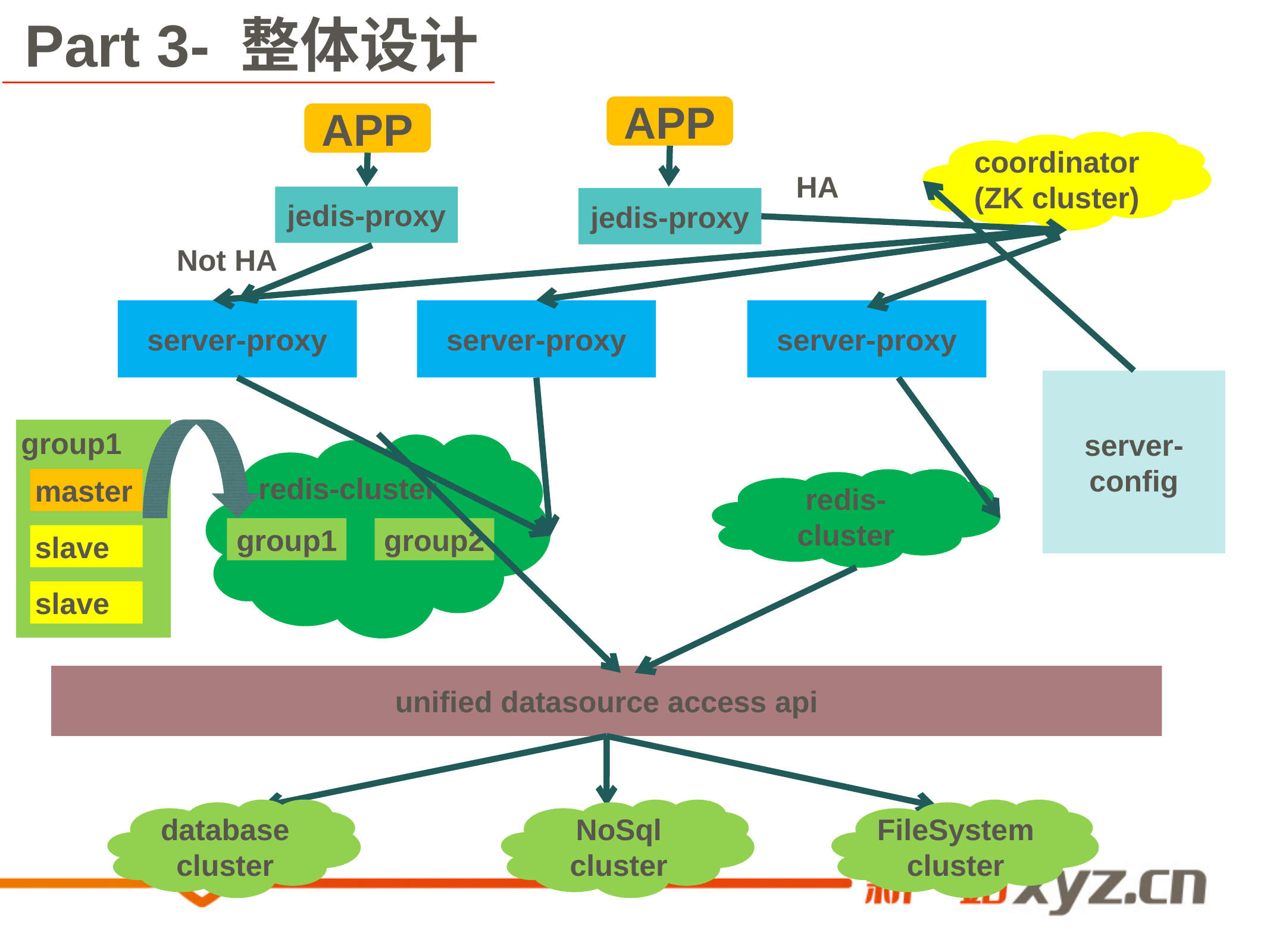

Part 3- 整体设计

APP
APP
coordinator
(ZK cluster)

HA
jedis-proxy
jedis-proxy
Not HA
server-proxy
server-proxy
server-proxy
server-config
group1

redis-cluster
master
redis-cluster
group1
group2
slave
slave
unified datasource access api
database cluster
NoSql cluster
FileSystem cluster